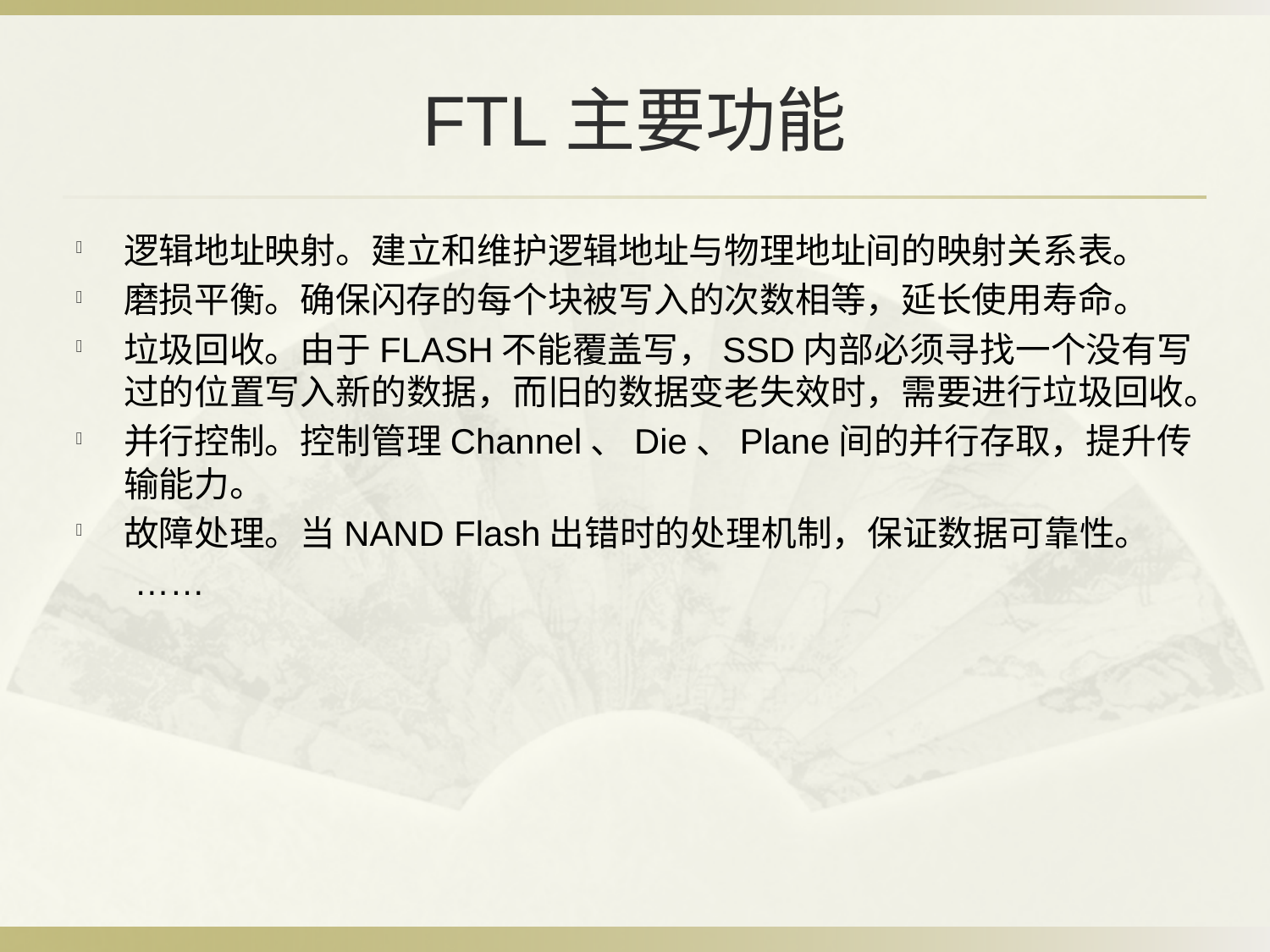

# FTL主要功能
逻辑地址映射。建立和维护逻辑地址与物理地址间的映射关系表。
磨损平衡。确保闪存的每个块被写入的次数相等，延长使用寿命。
垃圾回收。由于FLASH不能覆盖写，SSD内部必须寻找一个没有写过的位置写入新的数据，而旧的数据变老失效时，需要进行垃圾回收。
并行控制。控制管理Channel、Die、Plane间的并行存取，提升传输能力。
故障处理。当NAND Flash出错时的处理机制，保证数据可靠性。
      ……